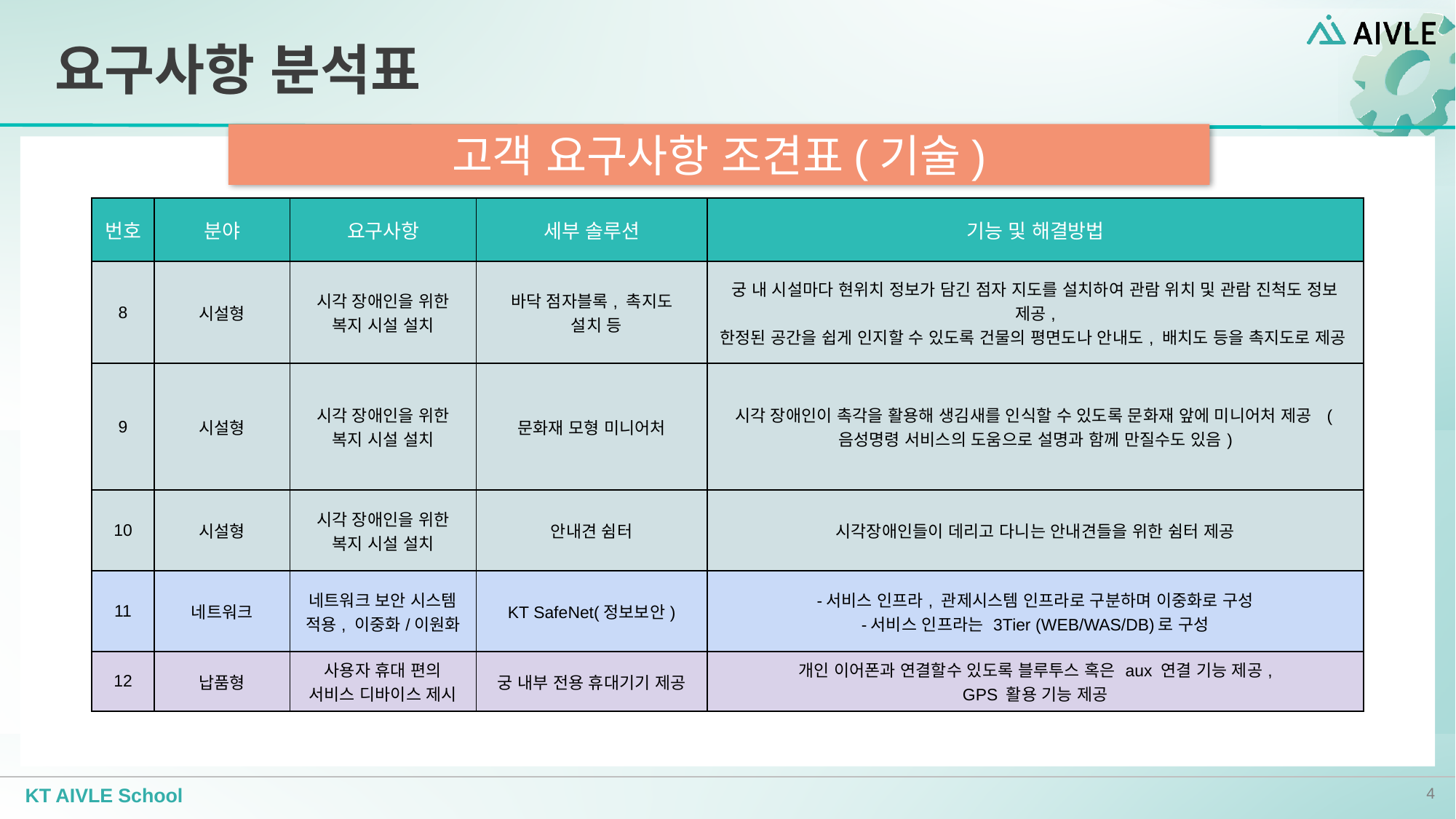

# 요구사항 분석표
고객 요구사항 조견표(기술)
| 번호 | 분야 | 요구사항 | 세부 솔루션 | 기능 및 해결방법 |
| --- | --- | --- | --- | --- |
| 8 | 시설형 | 시각 장애인을 위한 복지 시설 설치 | 바닥 점자블록, 촉지도 설치 등 | 궁 내 시설마다 현위치 정보가 담긴 점자 지도를 설치하여 관람 위치 및 관람 진척도 정보 제공, 한정된 공간을 쉽게 인지할 수 있도록 건물의 평면도나 안내도, 배치도 등을 촉지도로 제공 |
| 9 | 시설형 | 시각 장애인을 위한 복지 시설 설치 | 문화재 모형 미니어처 | 시각 장애인이 촉각을 활용해 생김새를 인식할 수 있도록 문화재 앞에 미니어처 제공 (음성명령 서비스의 도움으로 설명과 함께 만질수도 있음) |
| 10 | 시설형 | 시각 장애인을 위한 복지 시설 설치 | 안내견 쉼터 | 시각장애인들이 데리고 다니는 안내견들을 위한 쉼터 제공 |
| 11 | 네트워크 | 네트워크 보안 시스템 적용, 이중화/이원화 | KT SafeNet(정보보안) | -서비스 인프라, 관제시스템 인프라로 구분하며 이중화로 구성 -서비스 인프라는 3Tier (WEB/WAS/DB)로 구성 |
| 12 | 납품형 | 사용자 휴대 편의 서비스 디바이스 제시 | 궁 내부 전용 휴대기기 제공 | 개인 이어폰과 연결할수 있도록 블루투스 혹은 aux 연결 기능 제공, GPS 활용 기능 제공 |